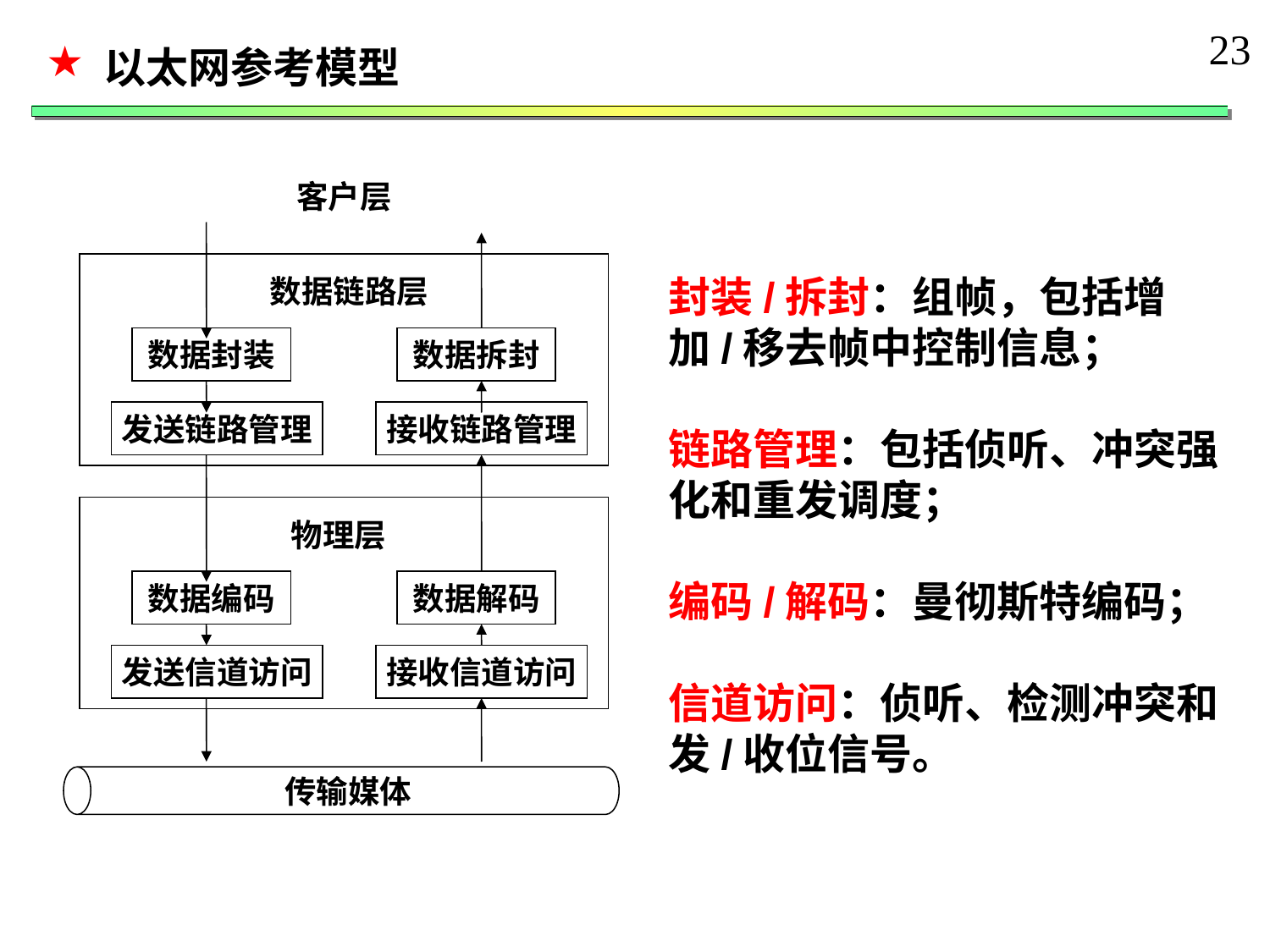

23
 以太网参考模型

客户层

数据链路层
数据封装
数据拆封

发送链路管理
接收链路管理

物理层
传输媒体
数据编码
数据解码

发送信道访问
接收信道访问

封装/拆封：组帧，包括增加/移去帧中控制信息；

链路管理：包括侦听、冲突强化和重发调度；

编码/解码：曼彻斯特编码；

信道访问：侦听、检测冲突和发/收位信号。